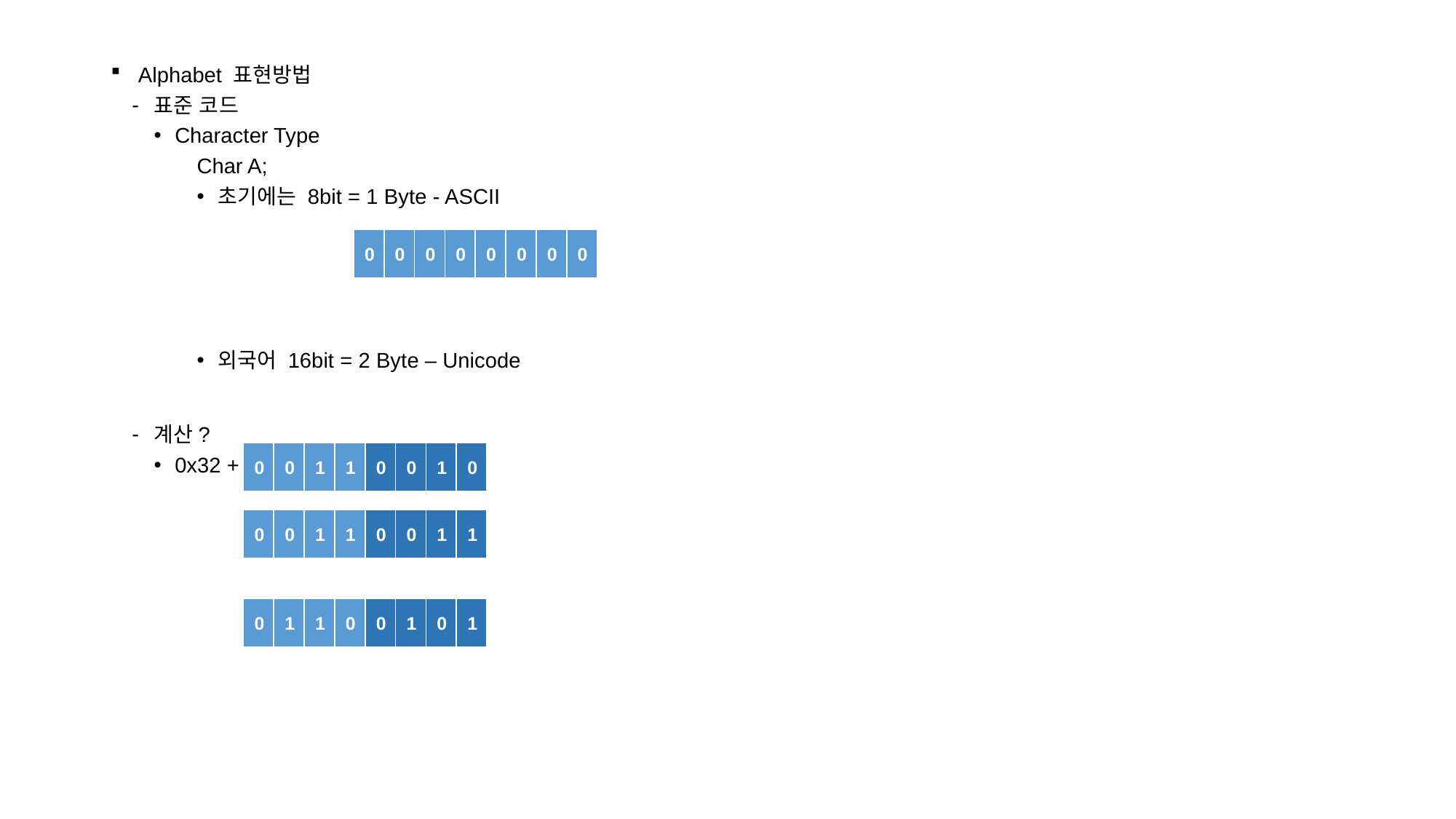

Alphabet 표현방법
표준 코드
Character Type
Char A;
초기에는 8bit = 1 Byte - ASCII

외국어 16bit = 2 Byte – Unicode

계산?
0x32 + 0x33 = 0x65

| 0 | 0 | 0 | 0 | 0 | 0 | 0 | 0 |
| --- | --- | --- | --- | --- | --- | --- | --- |
| 0 | 0 | 1 | 1 | 0 | 0 | 1 | 0 |
| --- | --- | --- | --- | --- | --- | --- | --- |
| 0 | 0 | 1 | 1 | 0 | 0 | 1 | 1 |
| --- | --- | --- | --- | --- | --- | --- | --- |
| 0 | 1 | 1 | 0 | 0 | 1 | 0 | 1 |
| --- | --- | --- | --- | --- | --- | --- | --- |